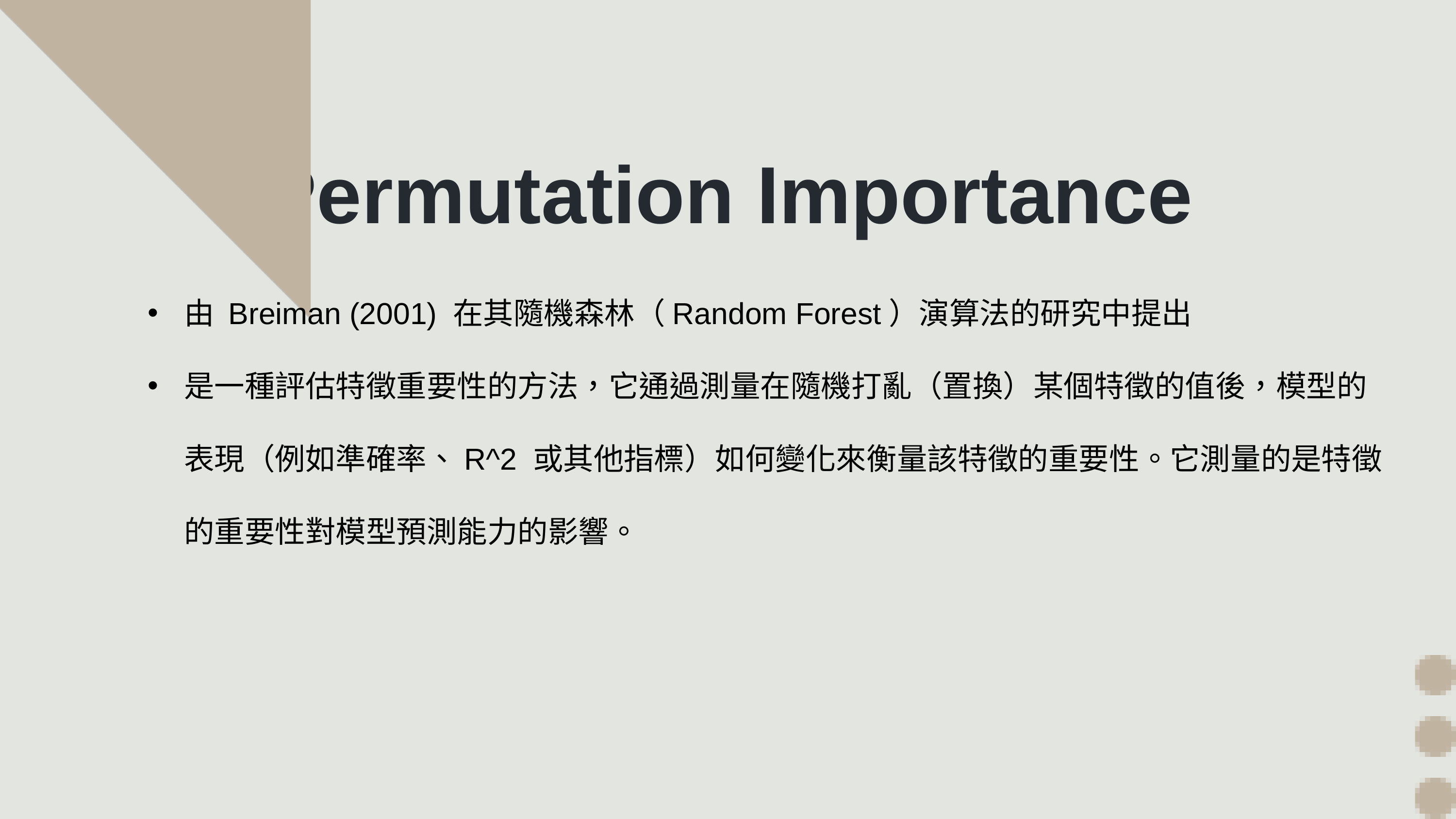

Permutation Importance
由 Breiman (2001) 在其隨機森林（Random Forest）演算法的研究中提出
是一種評估特徵重要性的方法，它通過測量在隨機打亂（置換）某個特徵的值後，模型的表現（例如準確率、R^2 或其他指標）如何變化來衡量該特徵的重要性。它測量的是特徵的重要性對模型預測能力的影響。